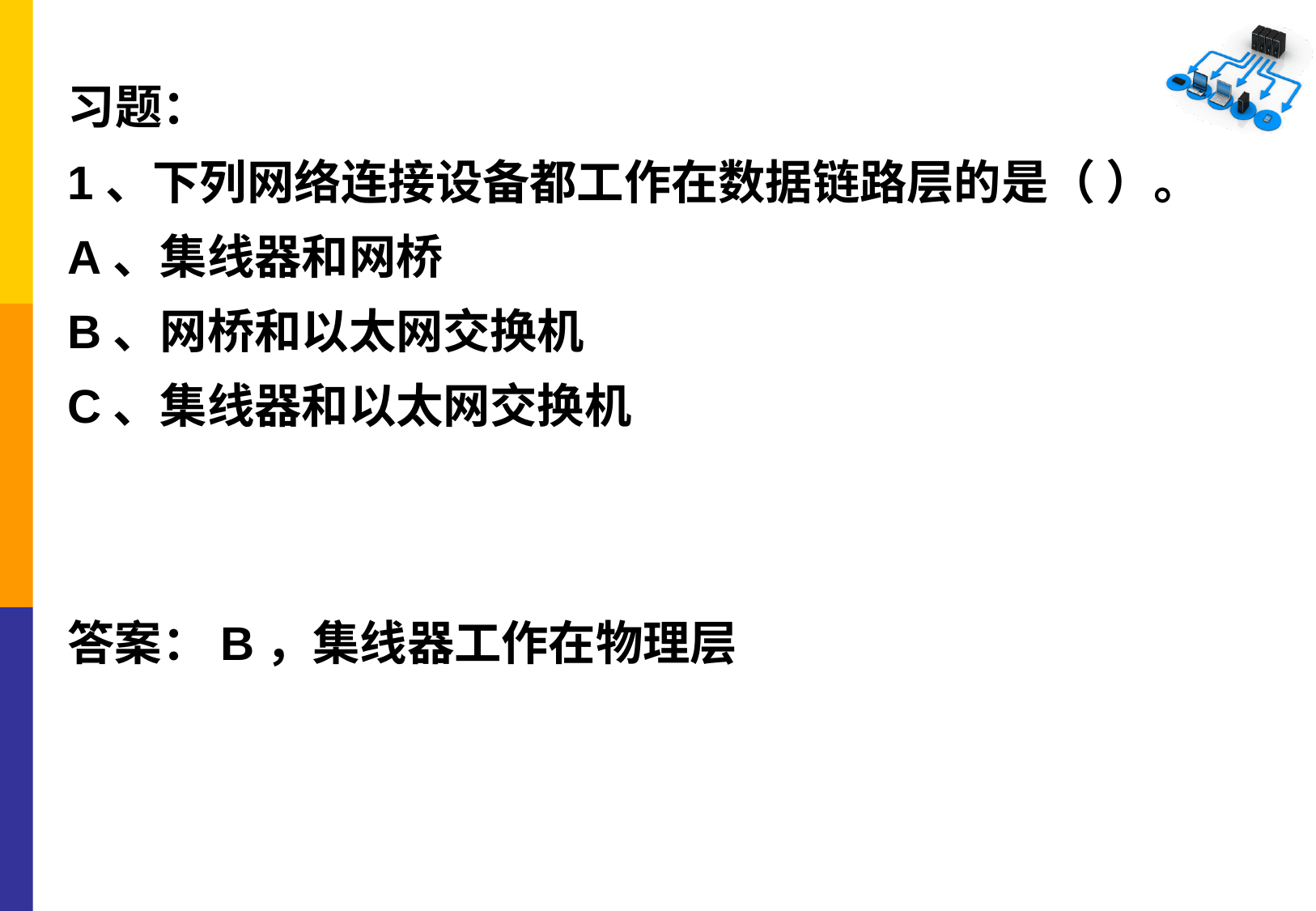

习题：
1、下列网络连接设备都工作在数据链路层的是（ ）。
A、集线器和网桥
B、网桥和以太网交换机
C、集线器和以太网交换机
答案：B，集线器工作在物理层